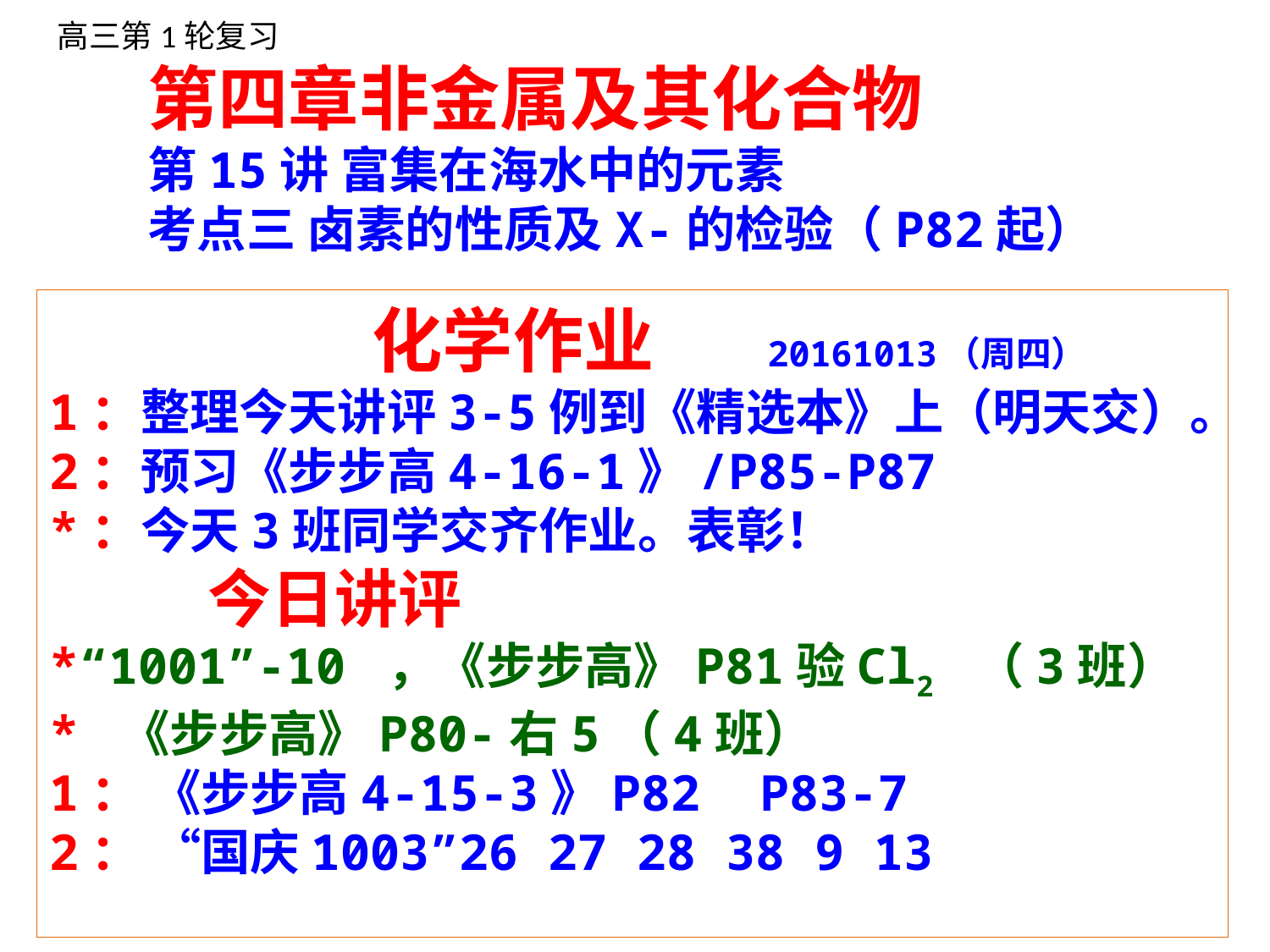

高三第1轮复习
       第四章非金属及其化合物
       第15讲 富集在海水中的元素
       考点三 卤素的性质及X-的检验（P82起）
                   化学作业      20161013（周四）
1：整理今天讲评3-5例到《精选本》上（明天交）。
2：预习《步步高4-16-1》/P85-P87
*：今天3班同学交齐作业。表彰！
             今日讲评
*“1001”-10 ，《步步高》P81验Cl2 （3班）
* 《步步高》P80-右5（4班）
1： 《步步高4-15-3》P82  P83-7
2： “国庆1003”26 27 28 38 9 13